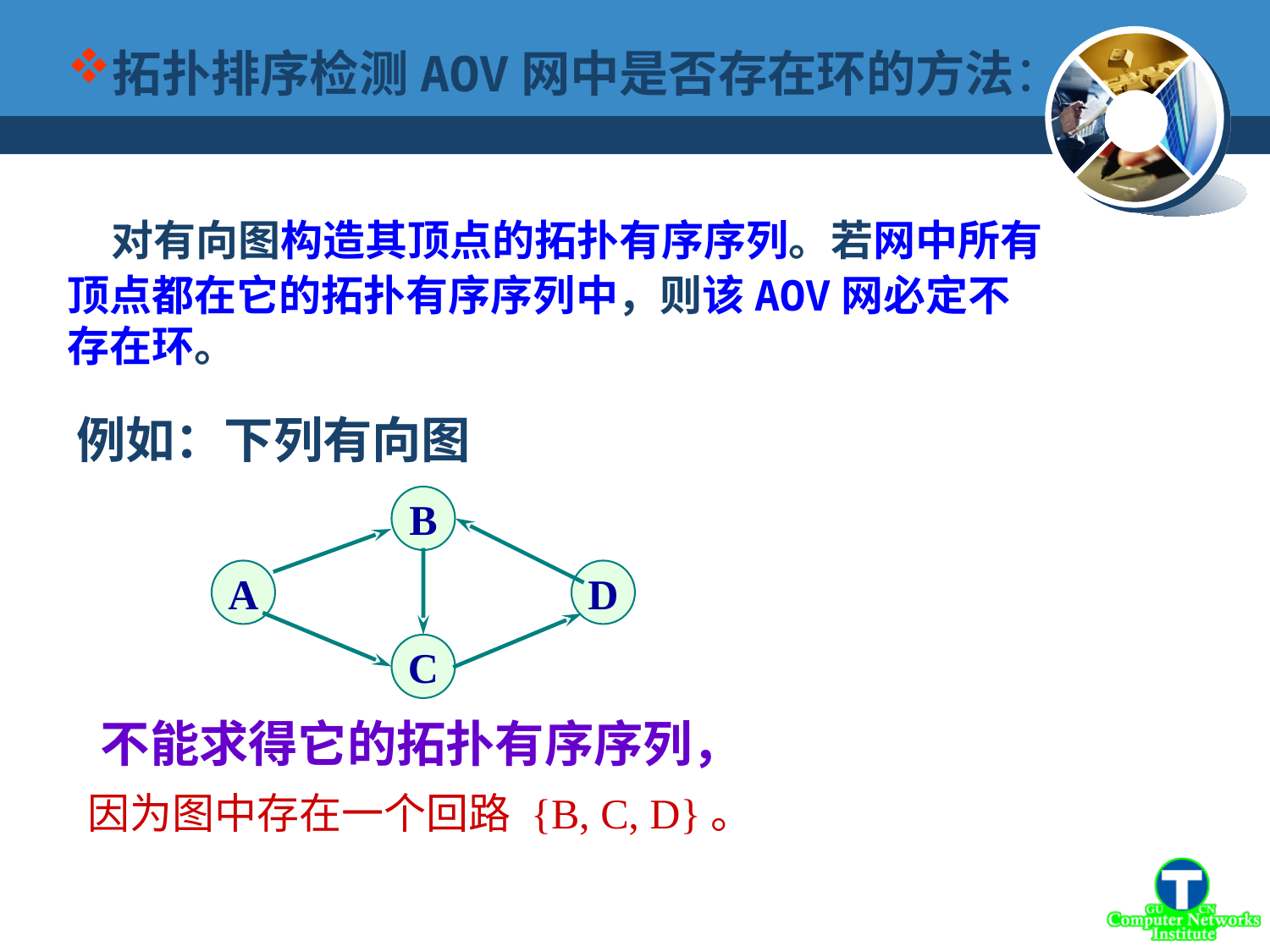

拓扑排序检测AOV网中是否存在环的方法：
  对有向图构造其顶点的拓扑有序序列。若网中所有顶点都在它的拓扑有序序列中，则该AOV网必定不存在环。
例如：下列有向图
B

A
D

C
不能求得它的拓扑有序序列，
因为图中存在一个回路 {B, C, D}。
150